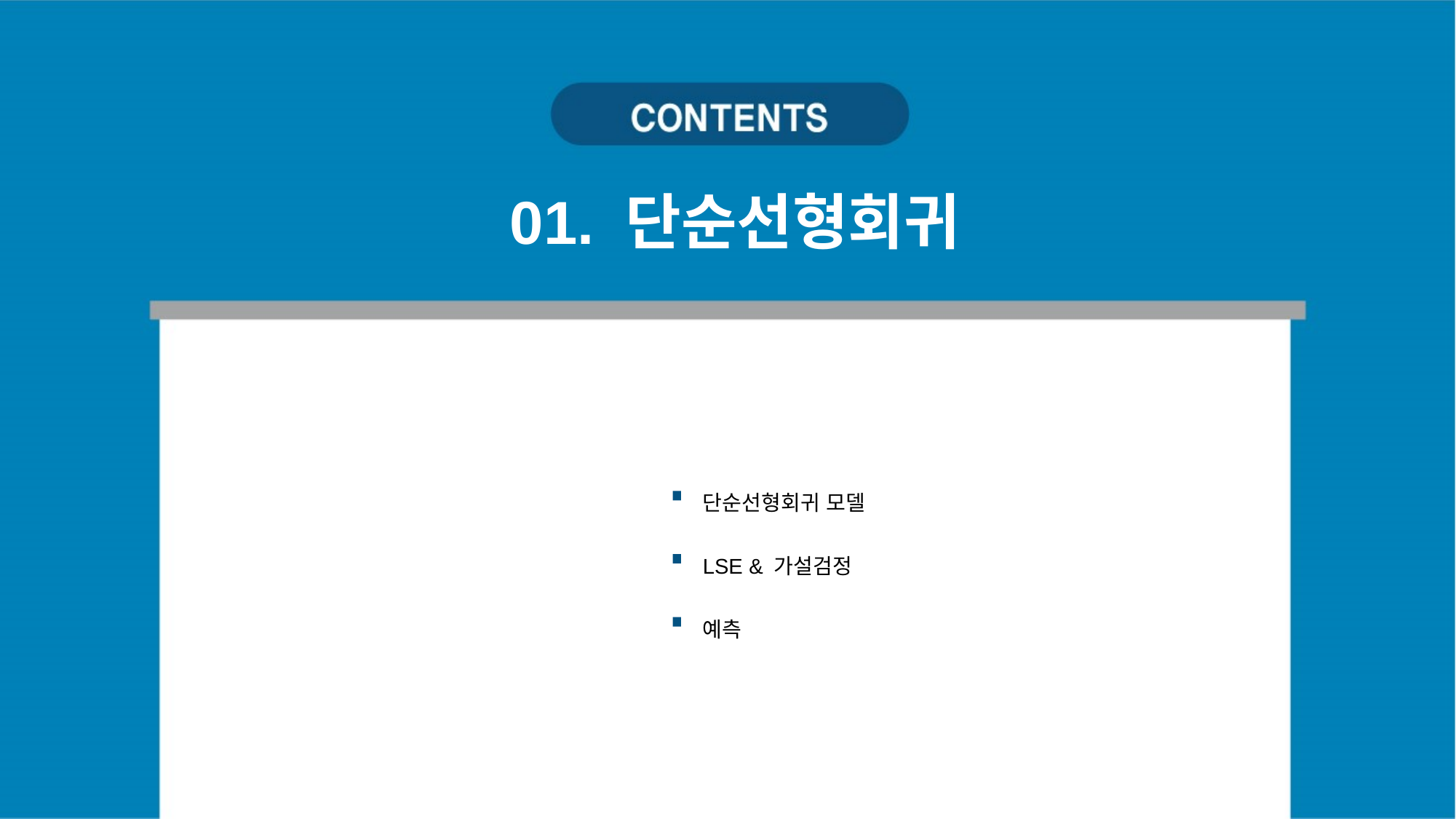

01. 단순선형회귀
단순선형회귀 모델

LSE & 가설검정

예측